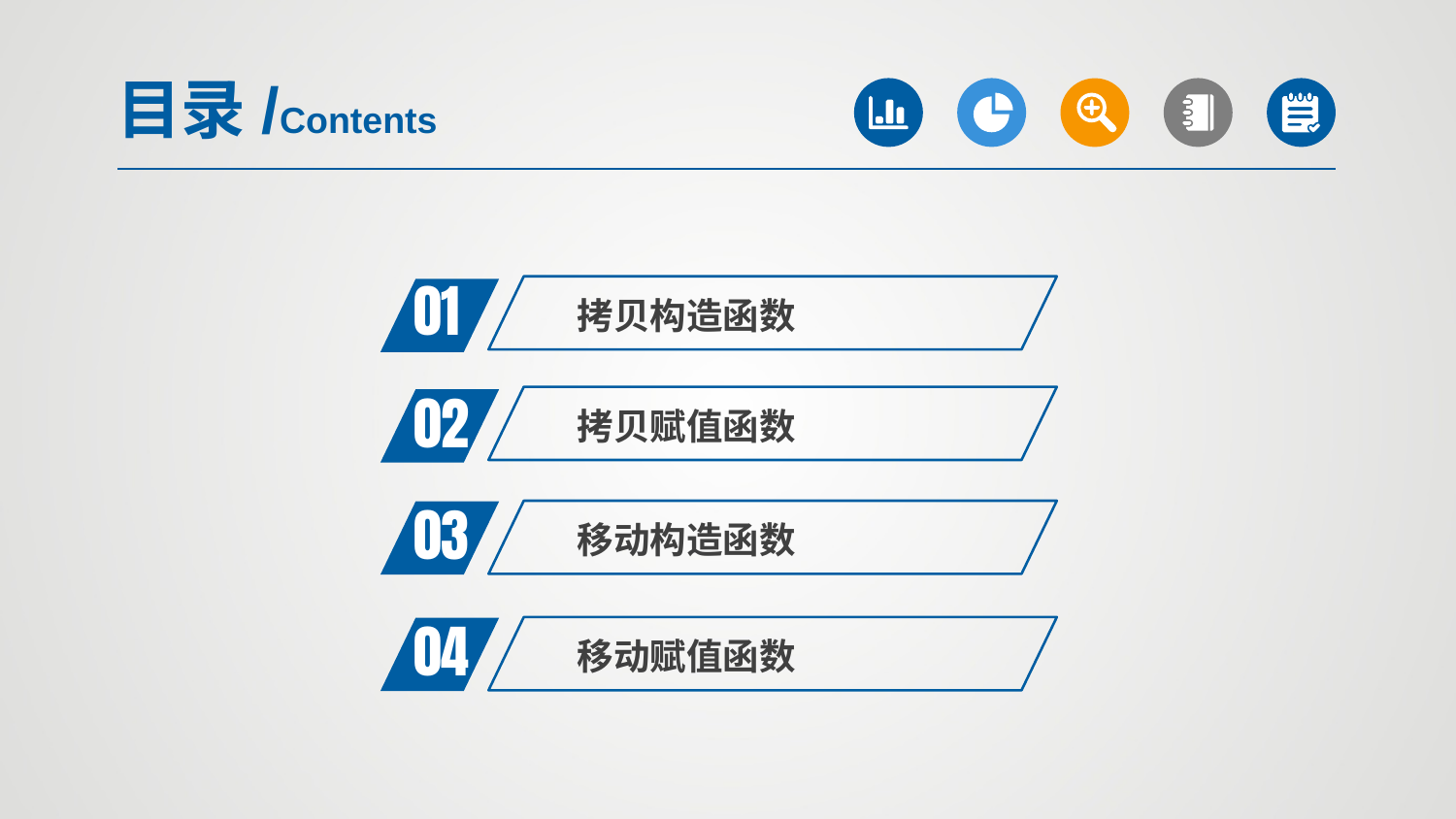

目录/Contents

01

拷贝构造函数
02

拷贝赋值函数
03

移动构造函数
04

移动赋值函数